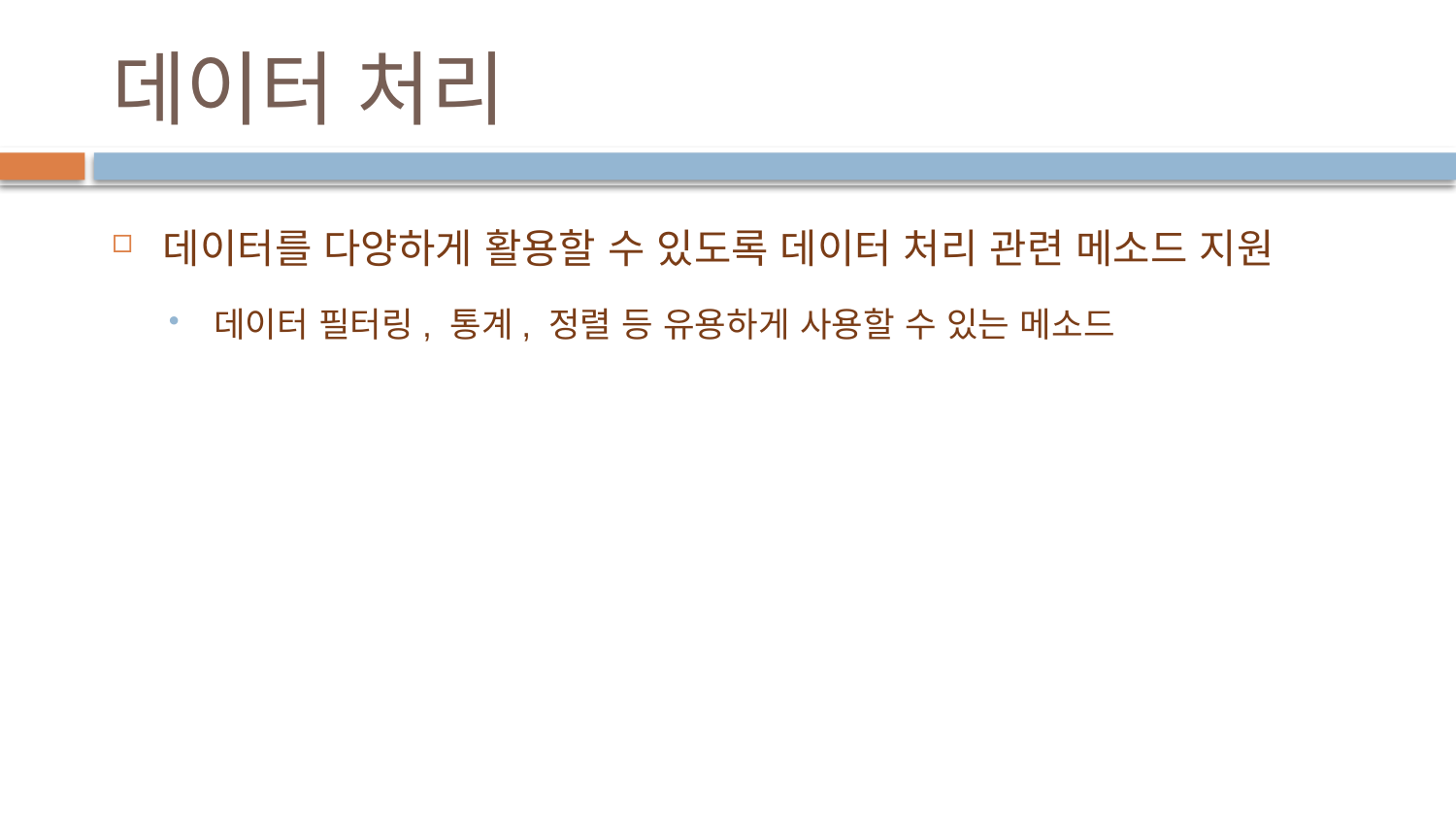

# 데이터 처리
데이터를 다양하게 활용할 수 있도록 데이터 처리 관련 메소드 지원
데이터 필터링, 통계, 정렬 등 유용하게 사용할 수 있는 메소드